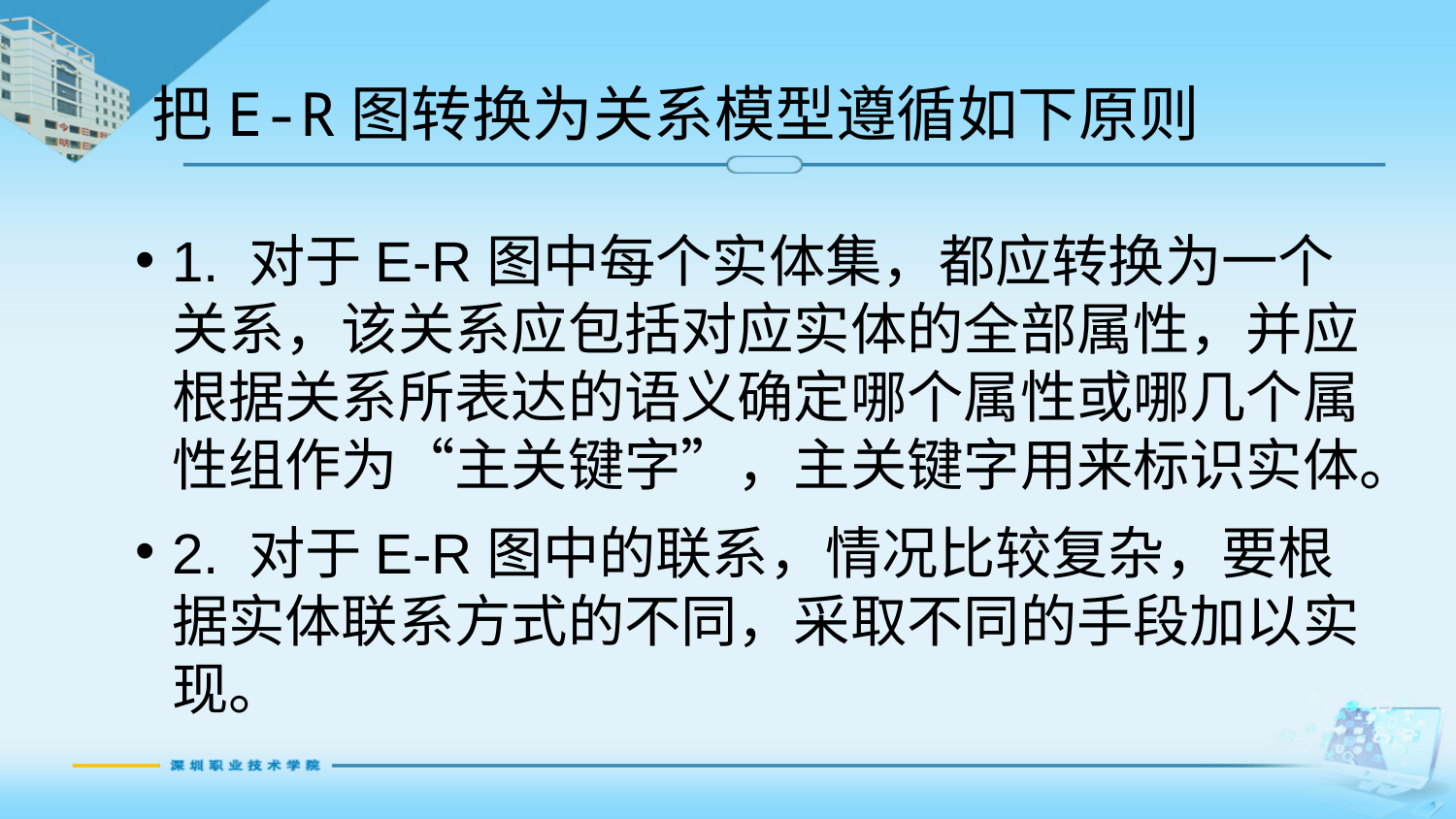

# 把E-R图转换为关系模型遵循如下原则
1. 对于E-R图中每个实体集，都应转换为一个关系，该关系应包括对应实体的全部属性，并应根据关系所表达的语义确定哪个属性或哪几个属性组作为“主关键字”，主关键字用来标识实体。
2. 对于E-R图中的联系，情况比较复杂，要根据实体联系方式的不同，采取不同的手段加以实现。